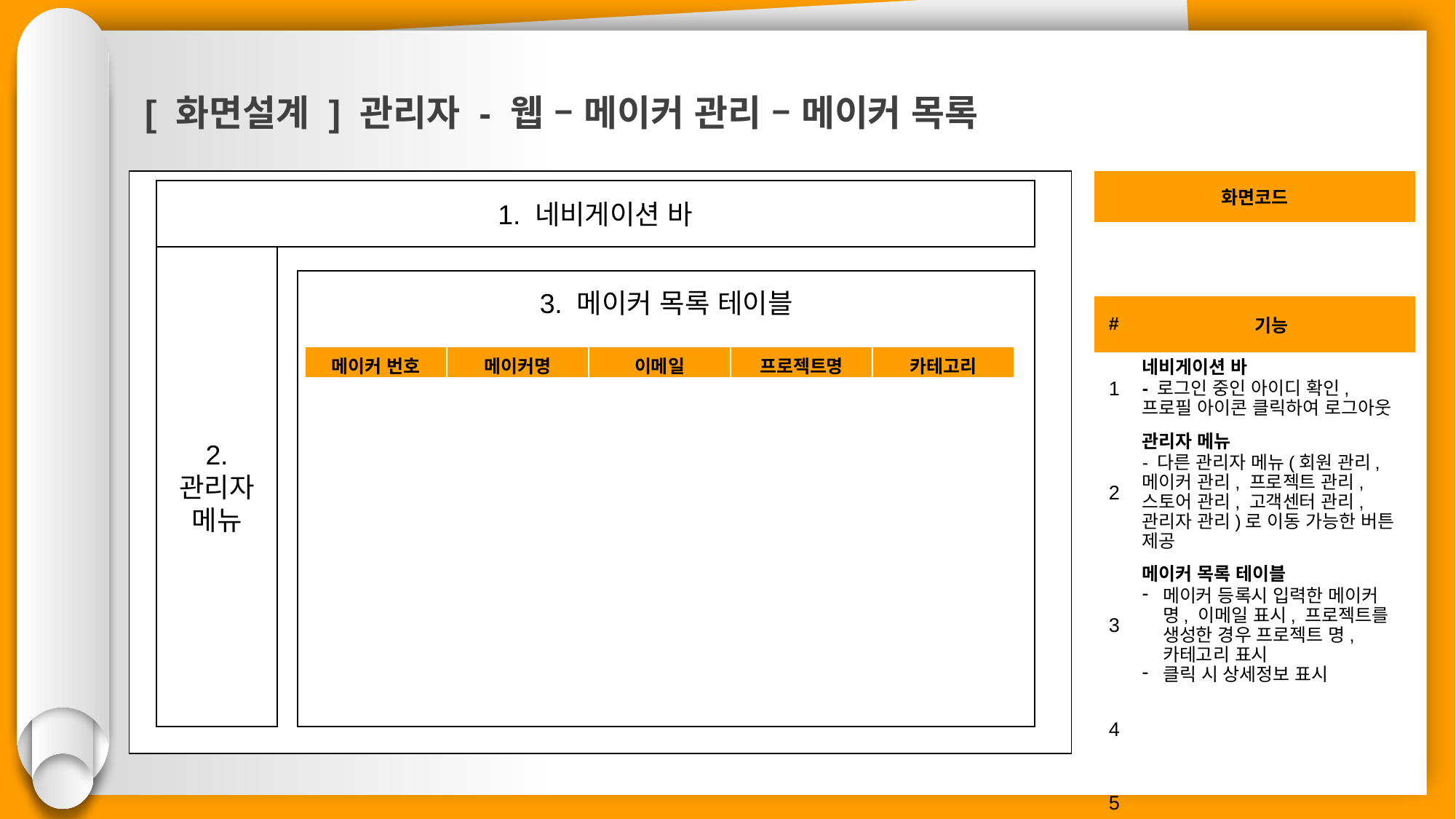

[ 화면설계 ] 관리자 - 웹 – 메이커 관리 – 메이커 목록

| 화면코드 |
| --- |
|  |
1. 네비게이션 바
2. 관리자
메뉴
3. 메이커 목록 테이블

| # | 기능 |
| --- | --- |
| 1 | 네비게이션 바 - 로그인 중인 아이디 확인, 프로필 아이콘 클릭하여 로그아웃 |
| 2 | 관리자 메뉴 - 다른 관리자 메뉴(회원 관리, 메이커 관리, 프로젝트 관리, 스토어 관리, 고객센터 관리, 관리자 관리)로 이동 가능한 버튼 제공 |
| 3 | 메이커 목록 테이블 메이커 등록시 입력한 메이커명, 이메일 표시, 프로젝트를 생성한 경우 프로젝트 명, 카테고리 표시 클릭 시 상세정보 표시 |
| 4 |  |
| 5 |  |
| 메이커 번호 | 메이커명 | 이메일 | 프로젝트명 | 카테고리 |
| --- | --- | --- | --- | --- |